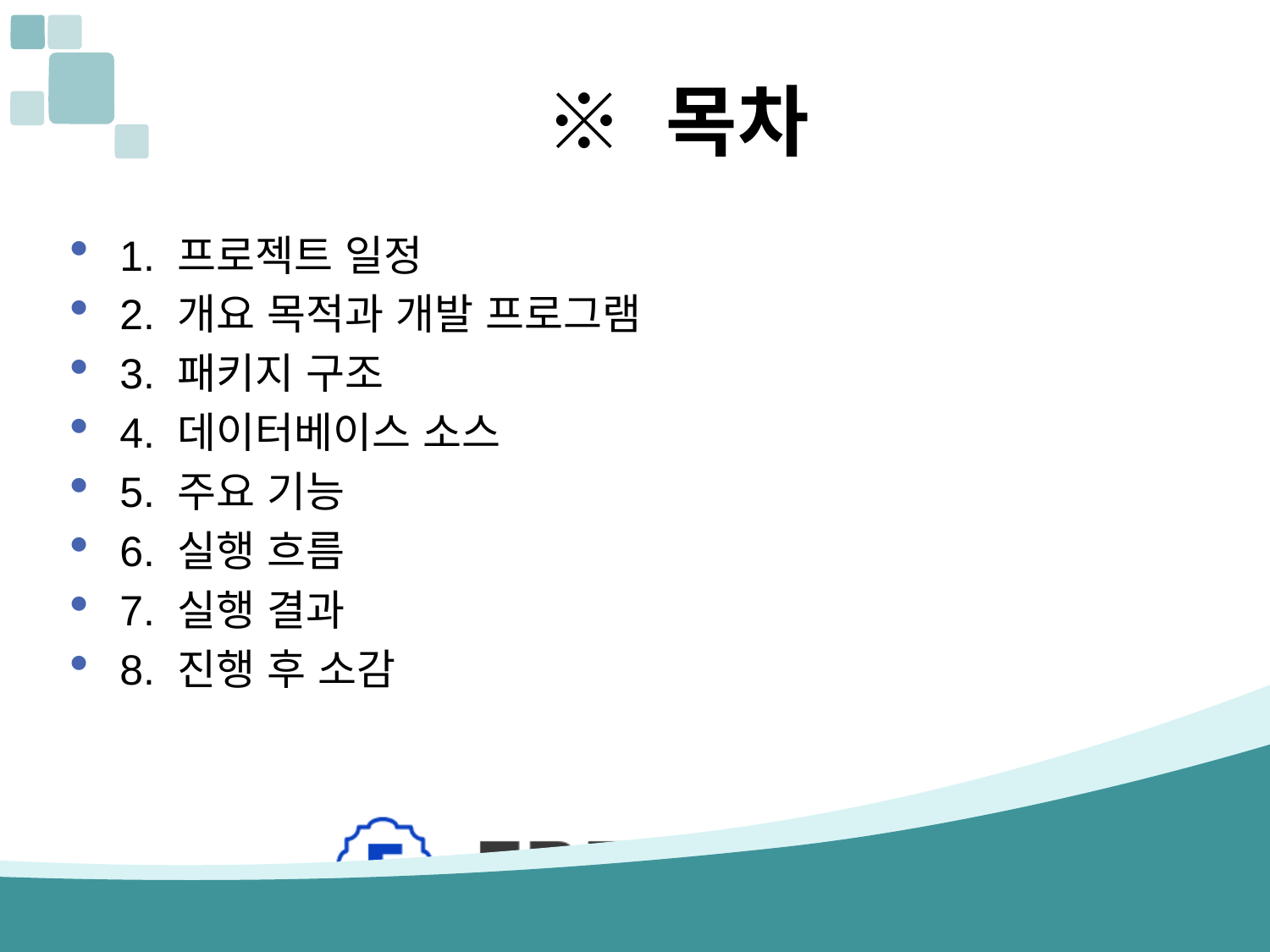

# ※ 목차
1. 프로젝트 일정
2. 개요 목적과 개발 프로그램
3. 패키지 구조
4. 데이터베이스 소스
5. 주요 기능
6. 실행 흐름
7. 실행 결과
8. 진행 후 소감